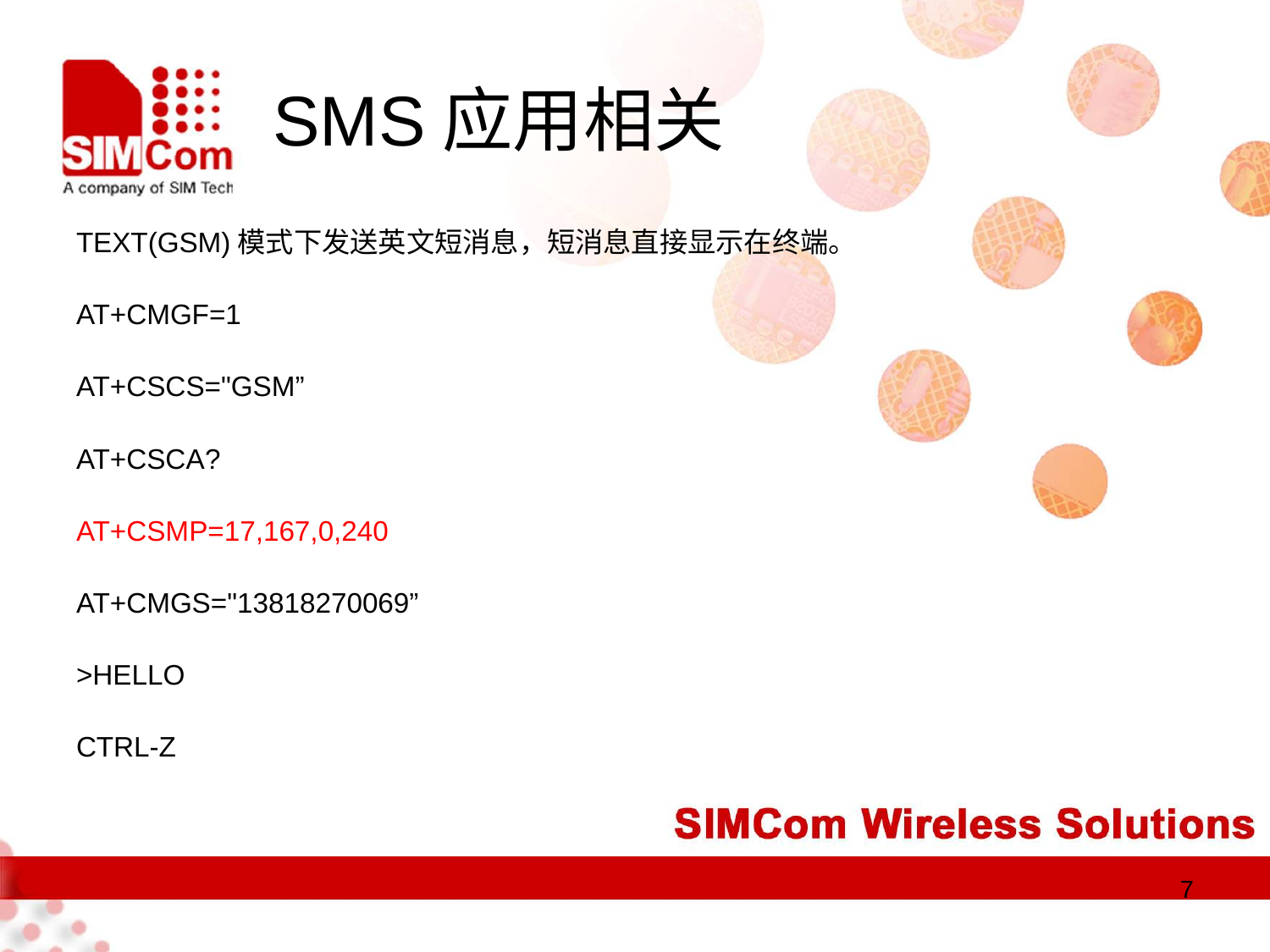

# SMS应用相关
TEXT(GSM)模式下发送英文短消息，短消息直接显示在终端。

AT+CMGF=1

AT+CSCS="GSM”

AT+CSCA?

AT+CSMP=17,167,0,240

AT+CMGS="13818270069”

>HELLO

CTRL-Z
7